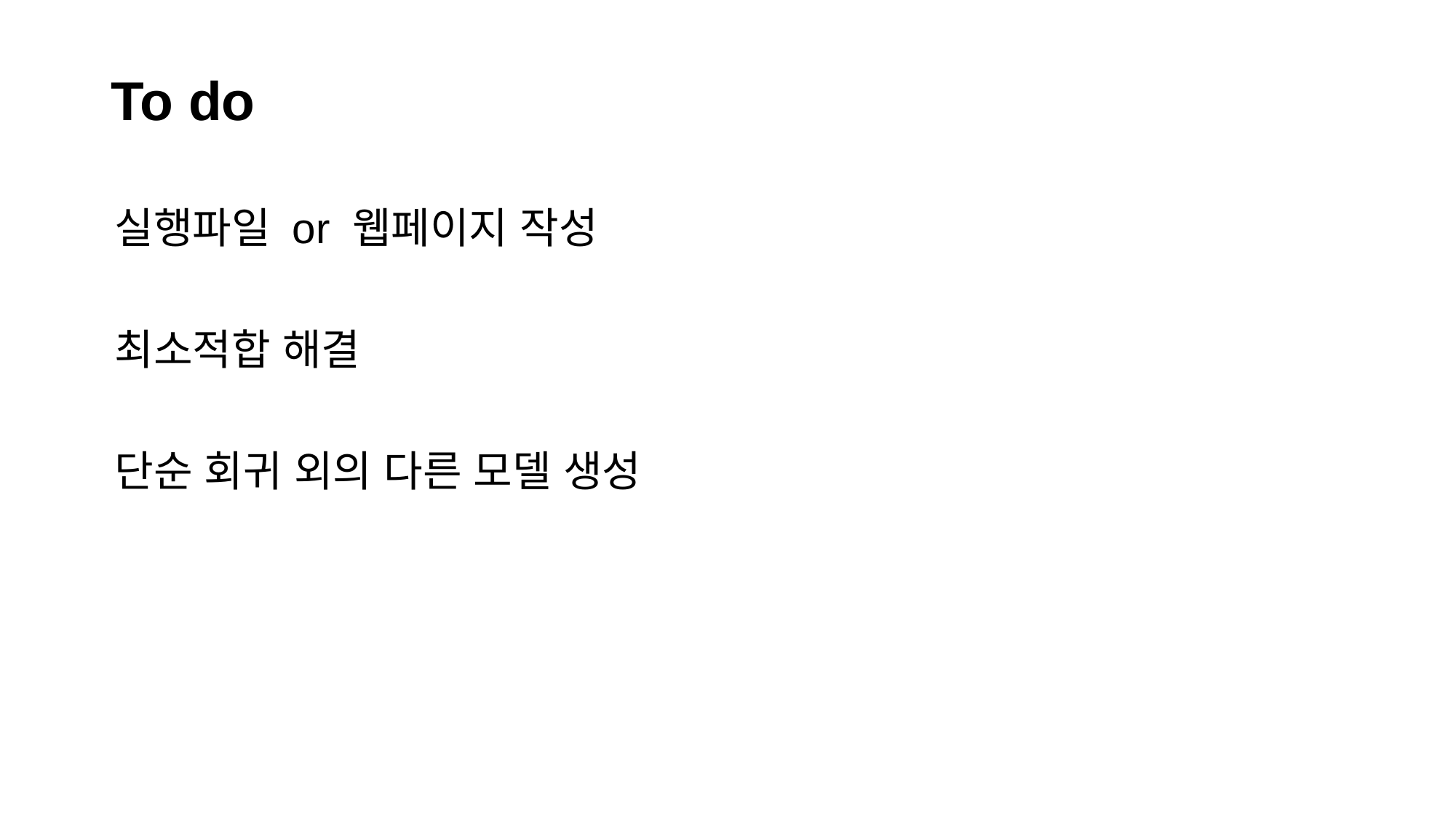

# To do
실행파일 or 웹페이지 작성

최소적합 해결

단순 회귀 외의 다른 모델 생성